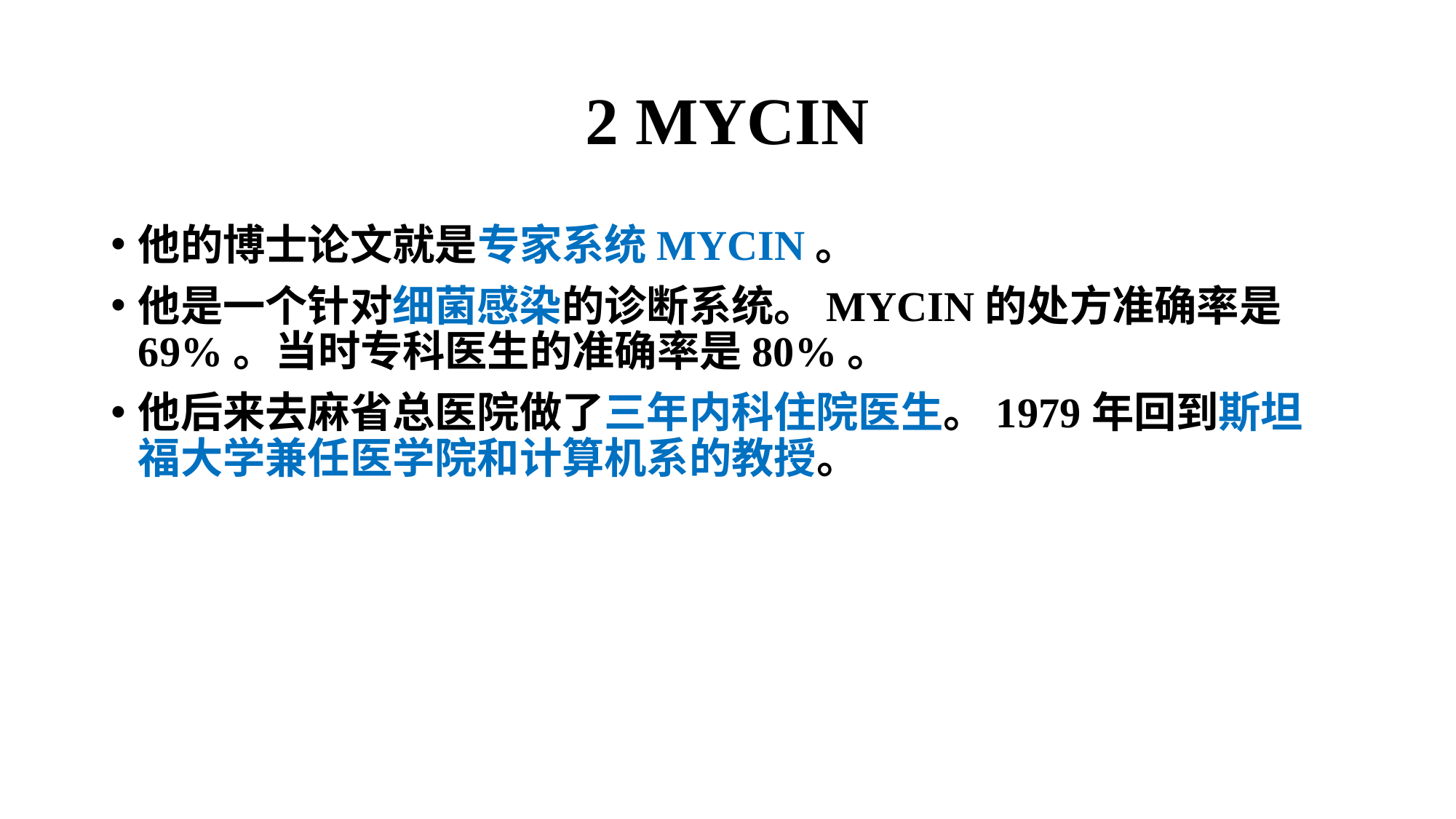

# 2 MYCIN
他的博士论文就是专家系统MYCIN。
他是一个针对细菌感染的诊断系统。MYCIN的处方准确率是69%。当时专科医生的准确率是80%。
他后来去麻省总医院做了三年内科住院医生。1979年回到斯坦福大学兼任医学院和计算机系的教授。